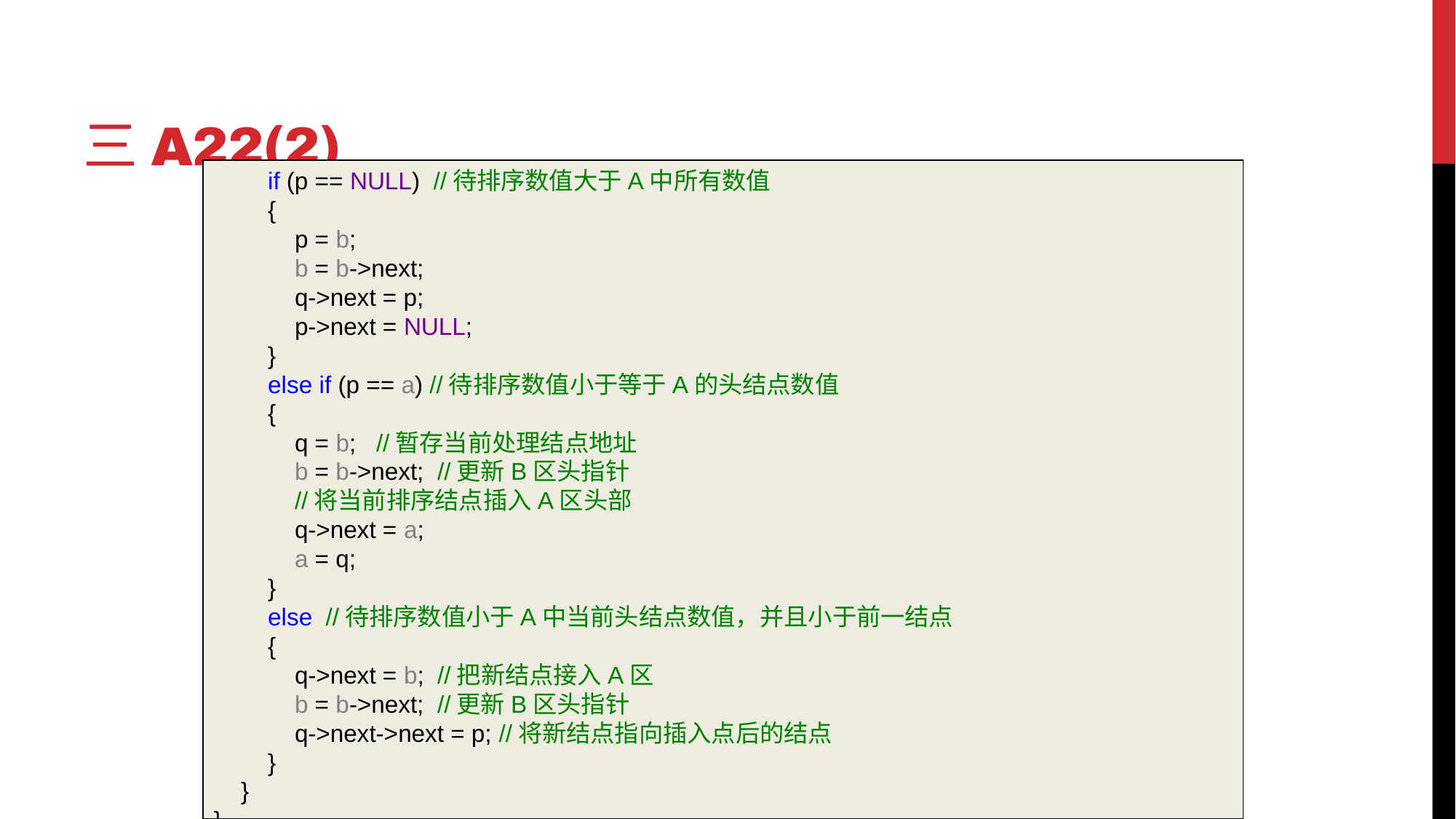

# 三a22(2)
        if (p == NULL)  //待排序数值大于A中所有数值
        {
            p = b;
            b = b->next;
            q->next = p;
            p->next = NULL;
        }
        else if (p == a) //待排序数值小于等于A的头结点数值
        {
            q = b;   //暂存当前处理结点地址
            b = b->next;  //更新B区头指针
            //将当前排序结点插入A区头部
            q->next = a;
            a = q;
        }
        else  //待排序数值小于A中当前头结点数值，并且小于前一结点
        {
            q->next = b;  //把新结点接入A区
            b = b->next;  //更新B区头指针
            q->next->next = p; //将新结点指向插入点后的结点
        }
    }
}